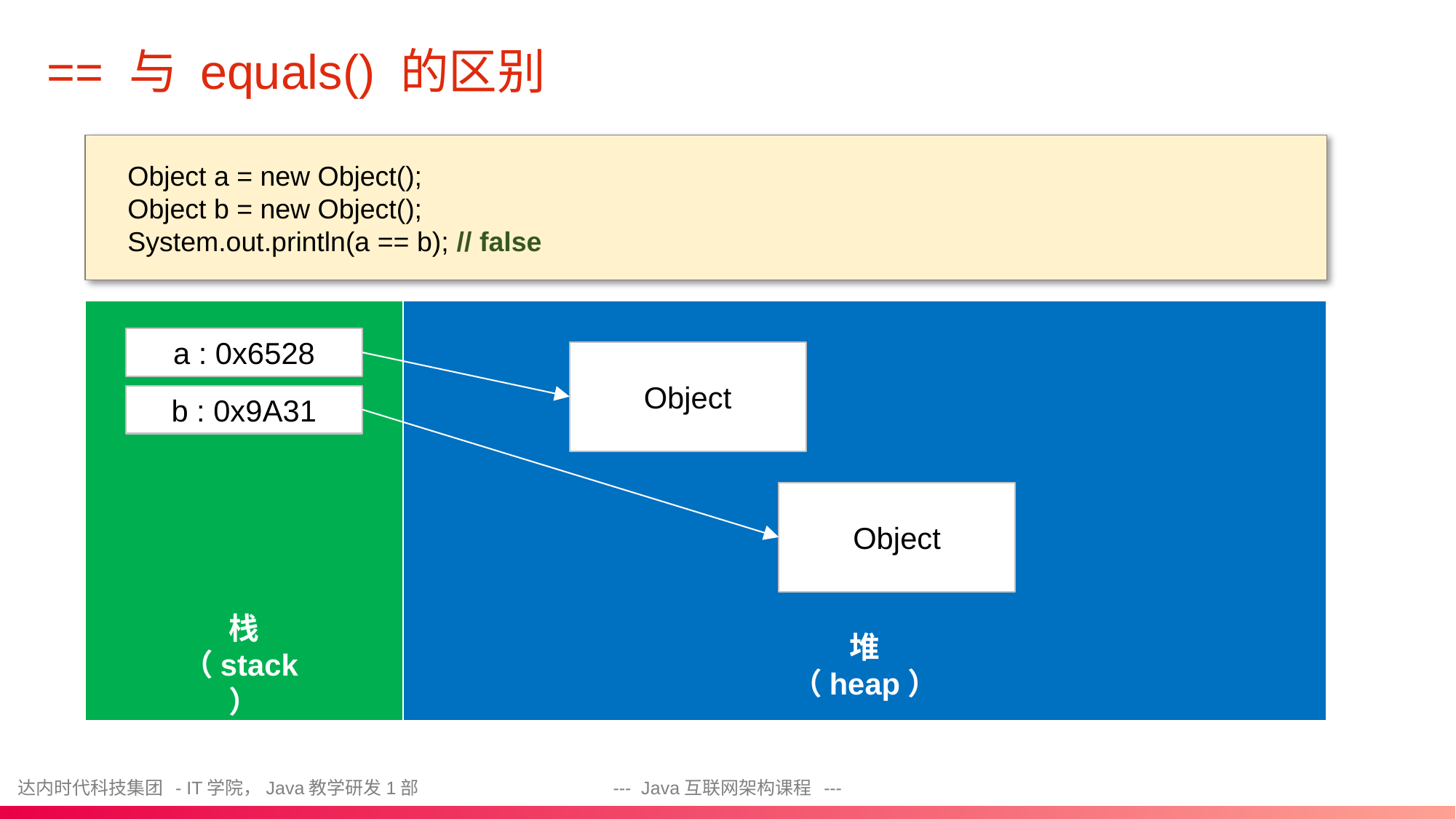

# == 与 equals() 的区别

Object a = new Object();
Object b = new Object();
System.out.println(a == b); // false

a : 0x6528
Object
b : 0x9A31
Object
栈
（stack）
堆
（heap）